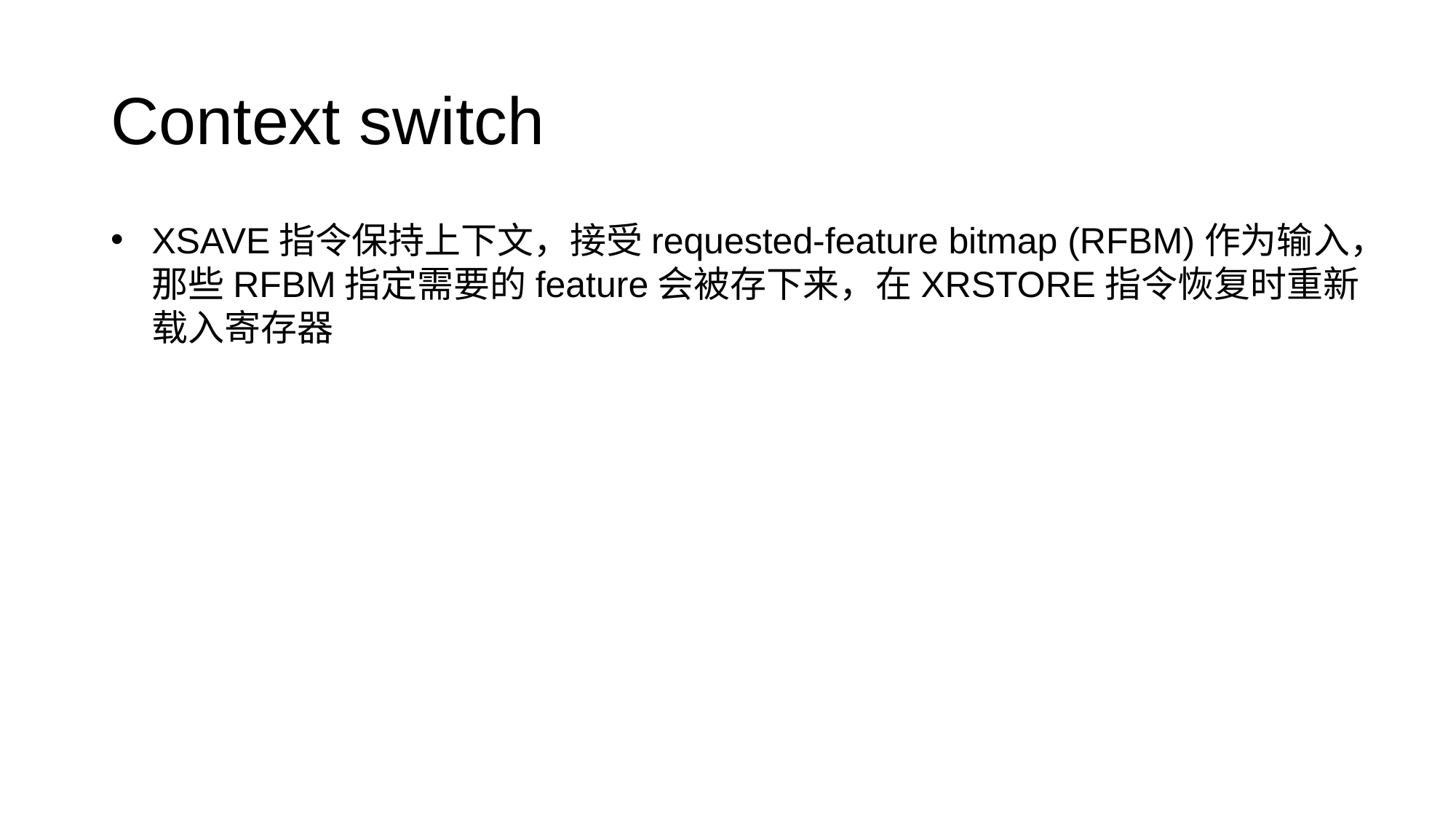

# Context switch
XSAVE指令保持上下文，接受requested-feature bitmap (RFBM)作为输入，那些RFBM指定需要的feature会被存下来，在XRSTORE指令恢复时重新载入寄存器